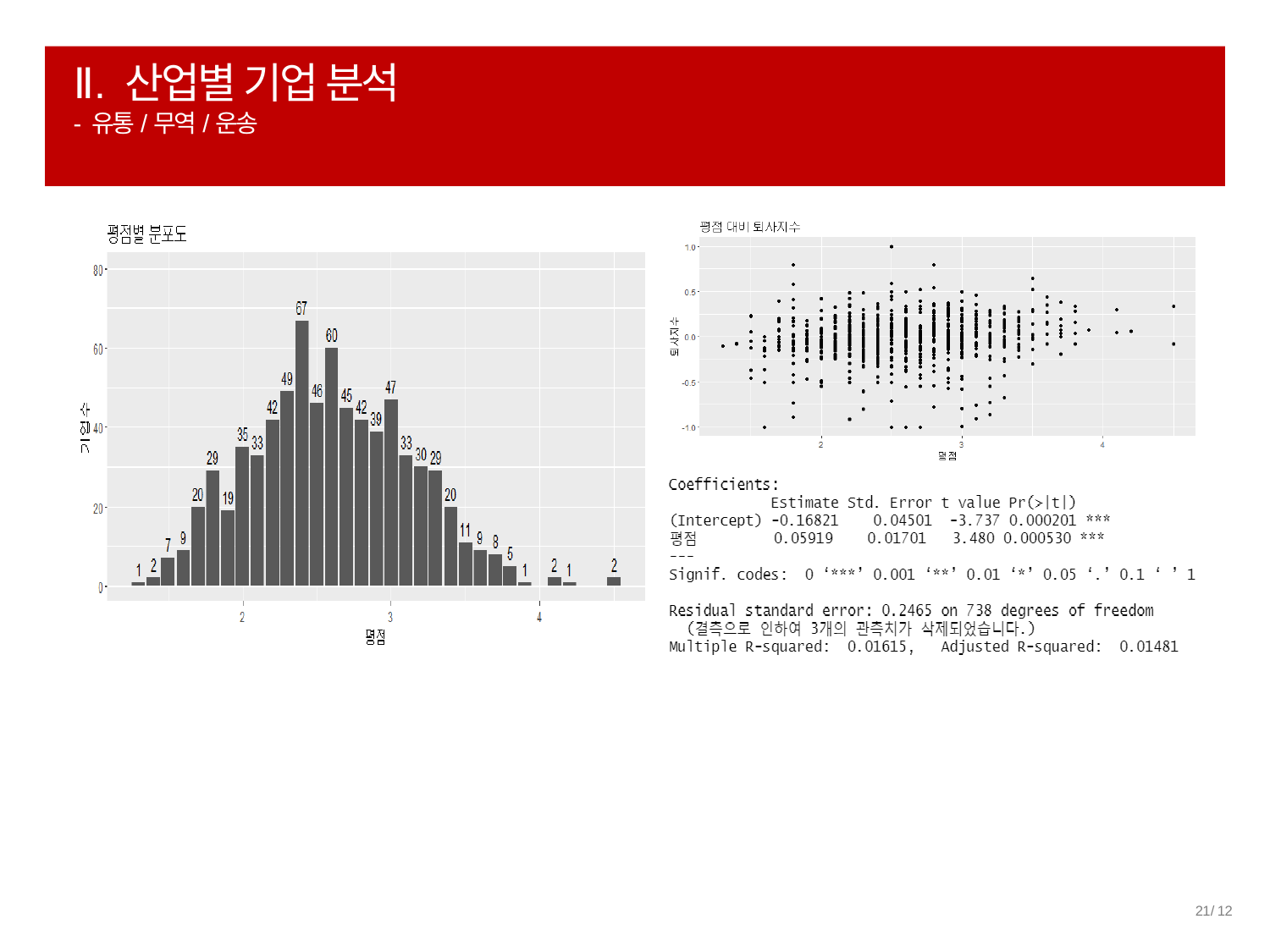

# Ⅱ. 산업별 기업 분석 - 유통/무역/운송

21/ 12